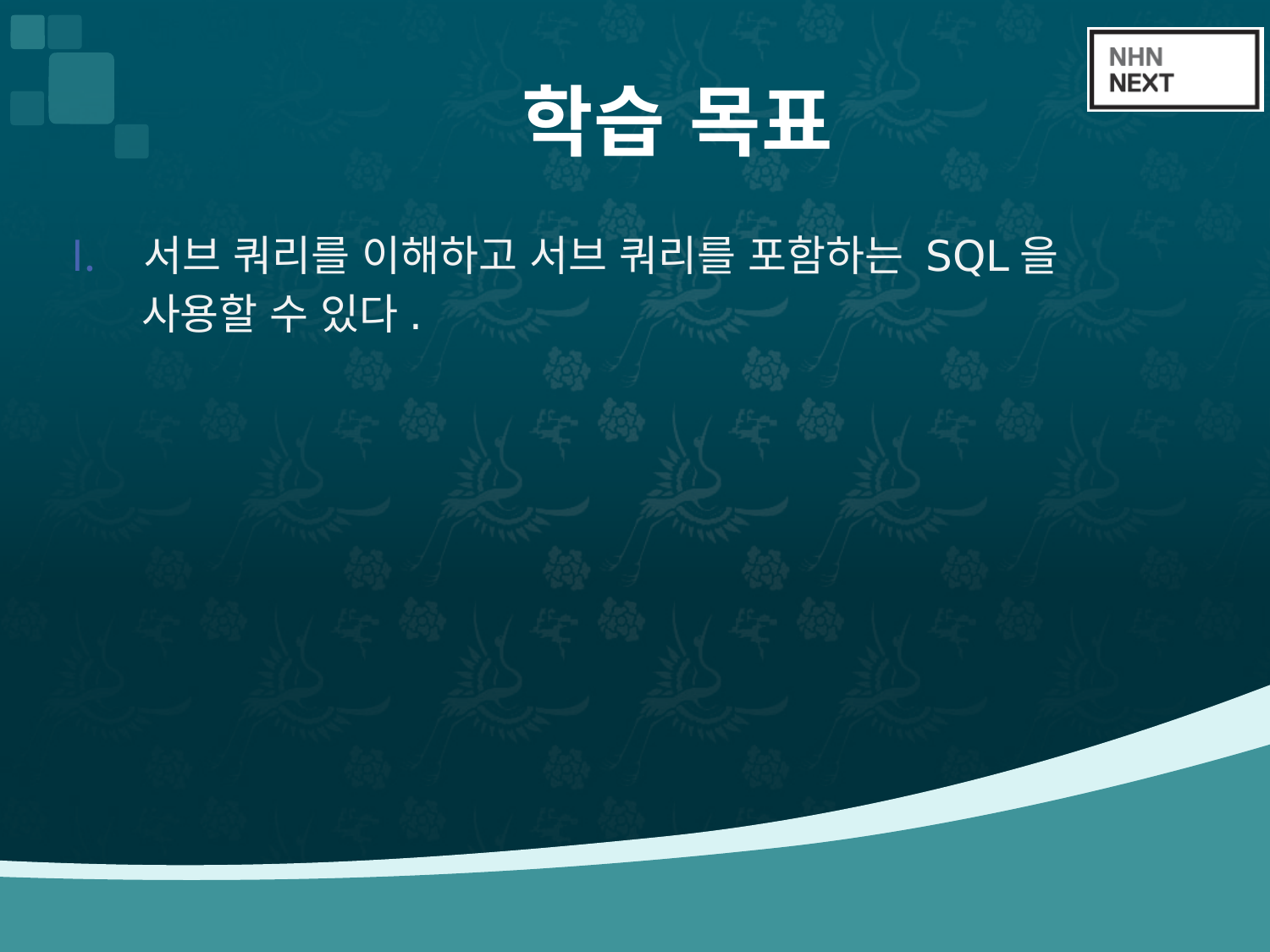

# 학습 목표
서브 쿼리를 이해하고 서브 쿼리를 포함하는 SQL을
     사용할 수 있다.